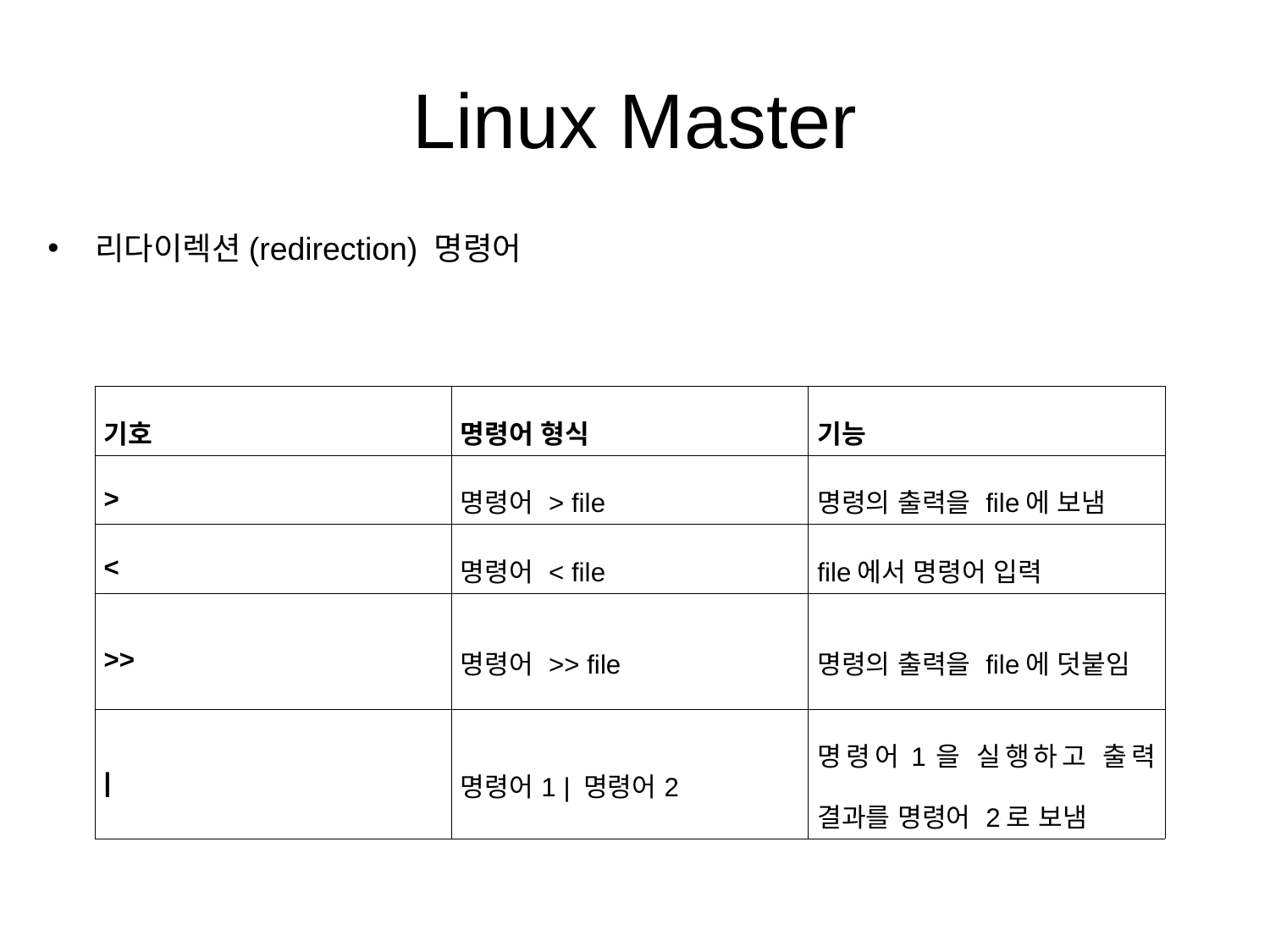

# Linux Master
리다이렉션(redirection) 명령어
| 기호 | 명령어 형식 | 기능 |
| --- | --- | --- |
| > | 명령어 > file | 명령의 출력을 file에 보냄 |
| < | 명령어 < file | file에서 명령어 입력 |
| >> | 명령어 >> file | 명령의 출력을 file에 덧붙임 |
| | | 명령어1 | 명령어2 | 명령어1을 실행하고 출력 결과를 명령어 2로 보냄 |